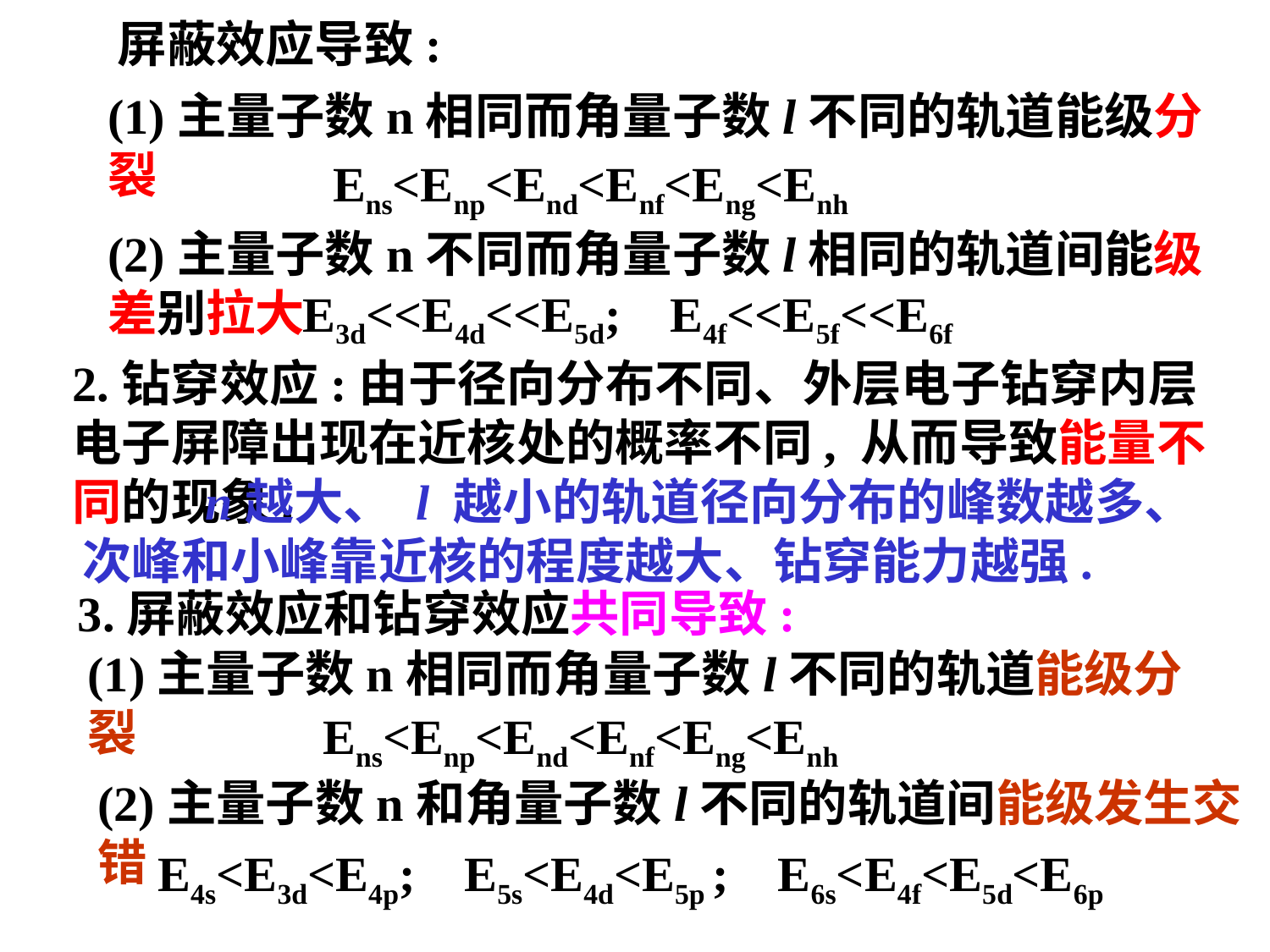

屏蔽效应导致:
(1)主量子数n相同而角量子数l不同的轨道能级分裂
Ens<Enp<End<Enf<Eng<Enh
(2)主量子数n不同而角量子数l相同的轨道间能级差别拉大
E3d<<E4d<<E5d;    E4f<<E5f<<E6f
2.钻穿效应:由于径向分布不同、外层电子钻穿内层电子屏障出现在近核处的概率不同, 从而导致能量不同的现象.
          n越大、 l 越小的轨道径向分布的峰数越多、次峰和小峰靠近核的程度越大、钻穿能力越强.
3.屏蔽效应和钻穿效应共同导致:
(1)主量子数n相同而角量子数l不同的轨道能级分裂
Ens<Enp<End<Enf<Eng<Enh
(2)主量子数n和角量子数l不同的轨道间能级发生交错
E4s<E3d<E4p;    E5s<E4d<E5p ;    E6s<E4f<E5d<E6p